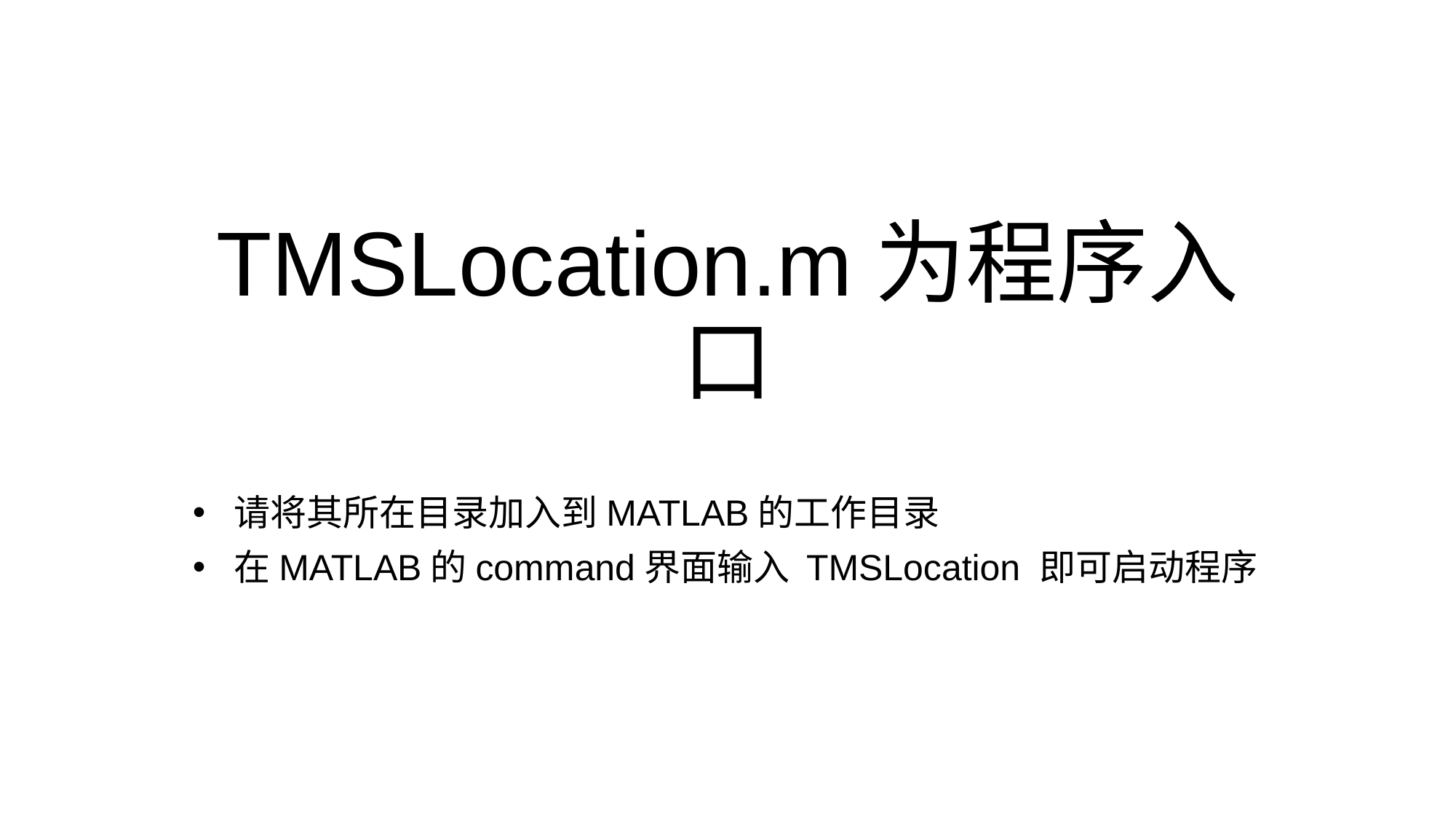

# TMSLocation.m为程序入口

请将其所在目录加入到MATLAB的工作目录
在MATLAB的command界面输入 TMSLocation 即可启动程序